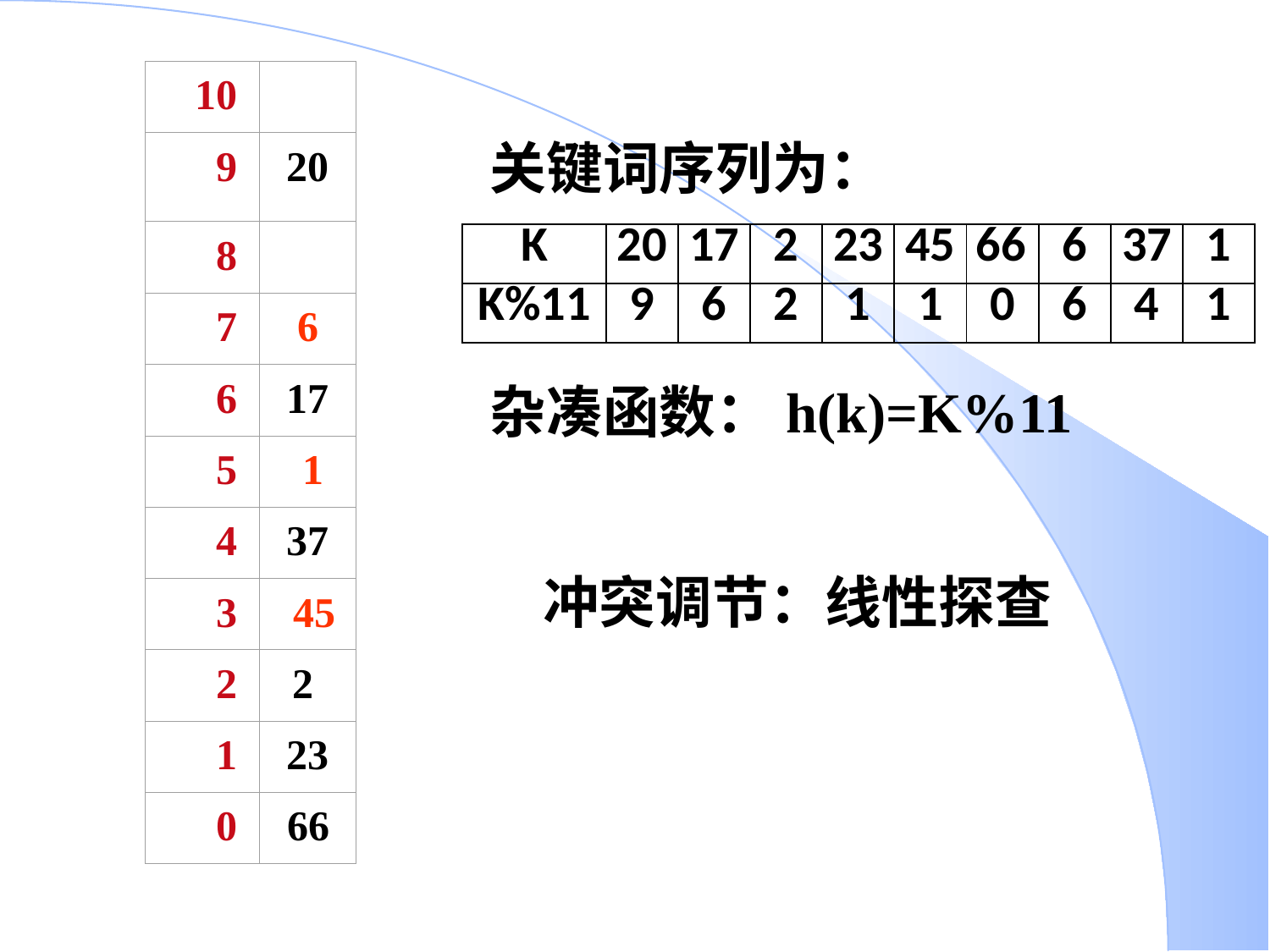

10

9

8

7

6

5

4

3

2

1

0

关键词序列为：

20

| K | 20 | 17 | 2 | 23 | 45 | 66 | 6 | 37 | 1 |
| --- | --- | --- | --- | --- | --- | --- | --- | --- | --- |
| K%11 | 9 | 6 | 2 | 1 | 1 | 0 | 6 | 4 | 1 |

6

17

杂凑函数：h(k)=K%11

 1

37

冲突调节：线性探查

 45

2

23

 66